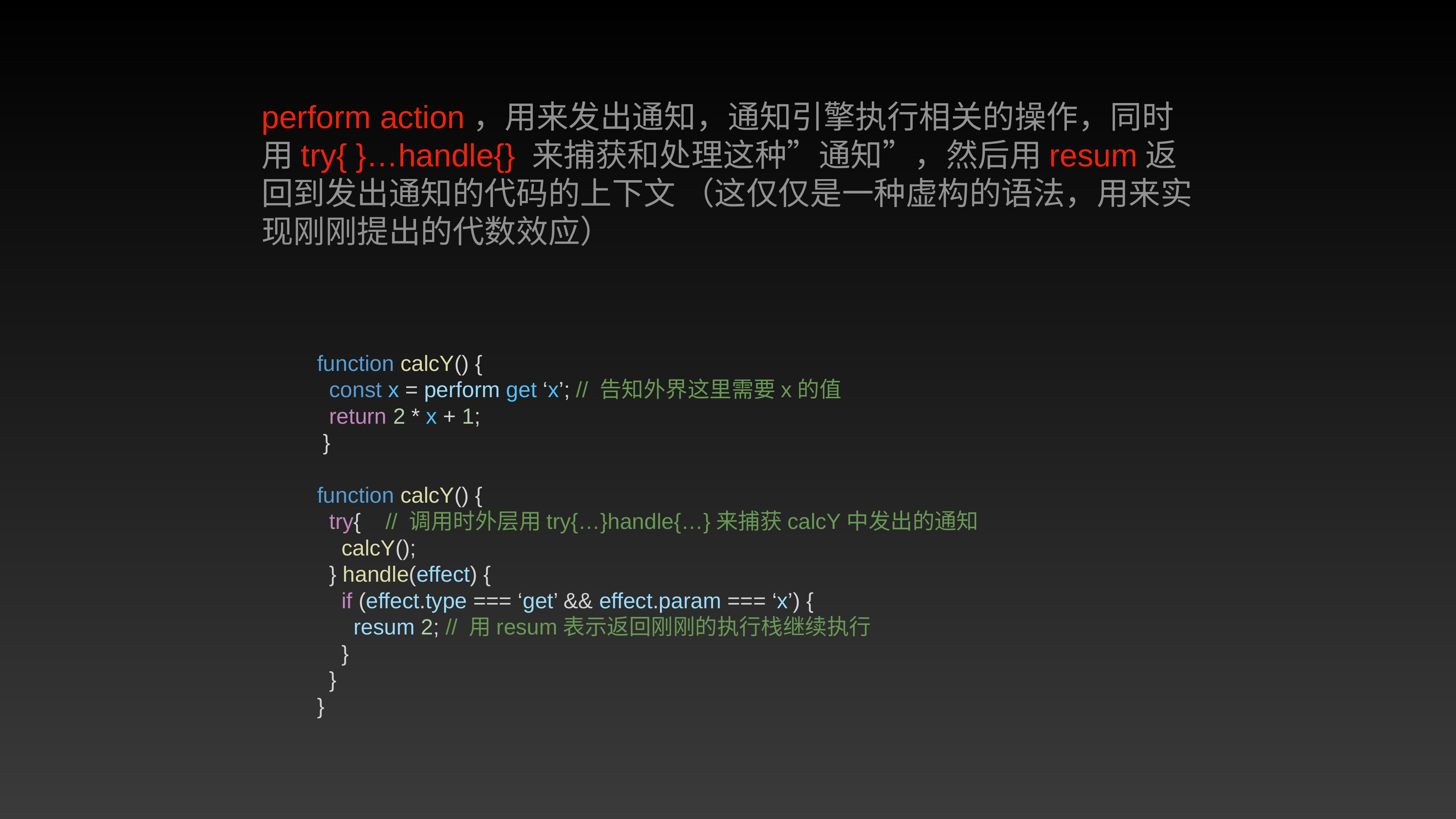

perform action，用来发出通知，通知引擎执行相关的操作，同时用try{ }…handle{} 来捕获和处理这种”通知”，然后用resum返回到发出通知的代码的上下文 （这仅仅是一种虚构的语法，用来实现刚刚提出的代数效应）
function calcY() {
  const x = perform get ‘x’; // 告知外界这里需要x的值
  return 2 * x + 1;
 }

function calcY() {
  try{    // 调用时外层用try{…}handle{…}来捕获calcY中发出的通知
    calcY();
  } handle(effect) {
    if (effect.type === ‘get’ && effect.param === ‘x’) {
      resum 2; // 用resum表示返回刚刚的执行栈继续执行
    }
  }
}